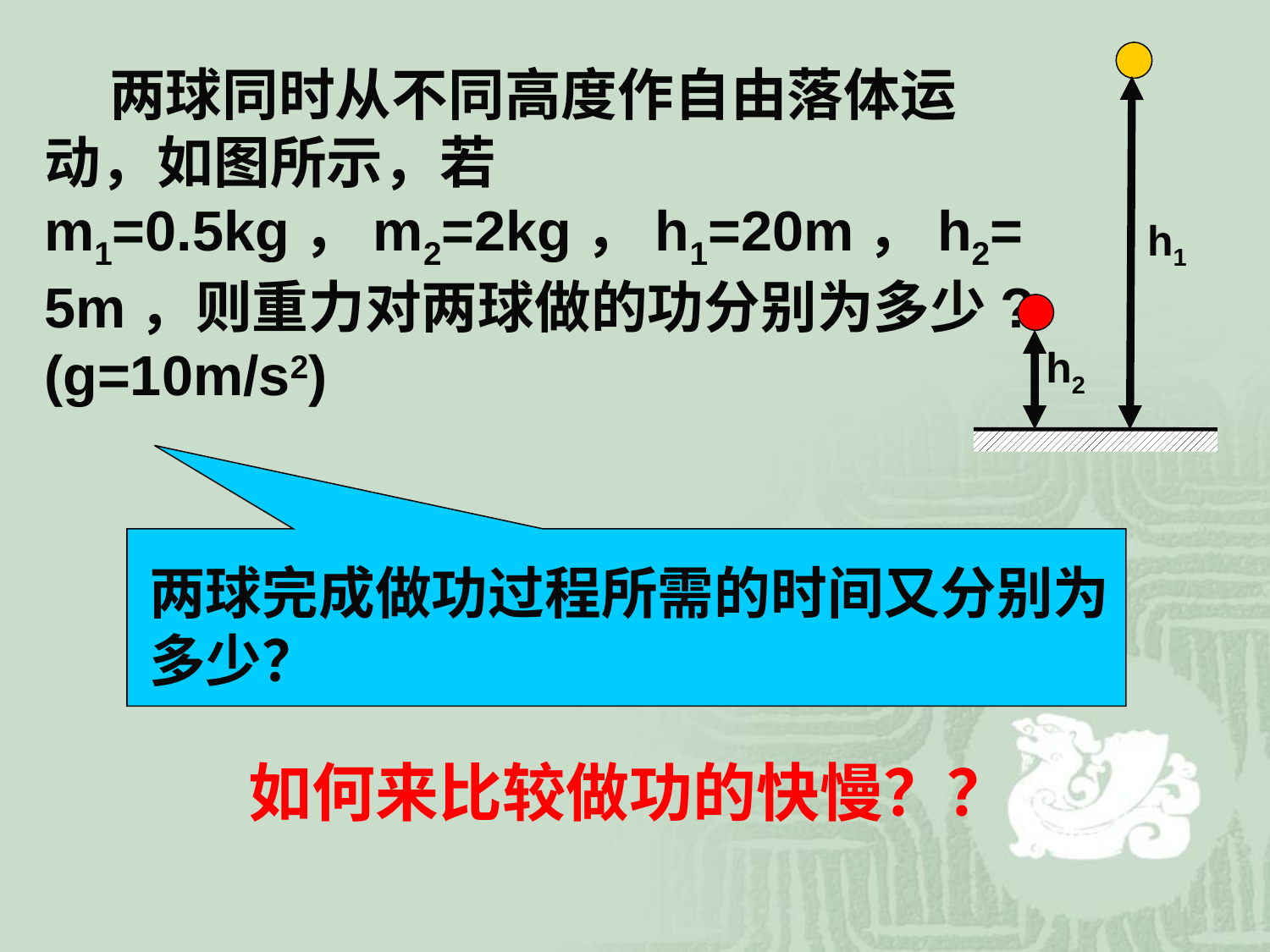

h1

h2

    两球同时从不同高度作自由落体运动，如图所示，若m1=0.5kg，m2=2kg，h1=20m，h2=5m，则重力对两球做的功分别为多少?(g=10m/s2)

两球完成做功过程所需的时间又分别为多少？
如何来比较做功的快慢？？